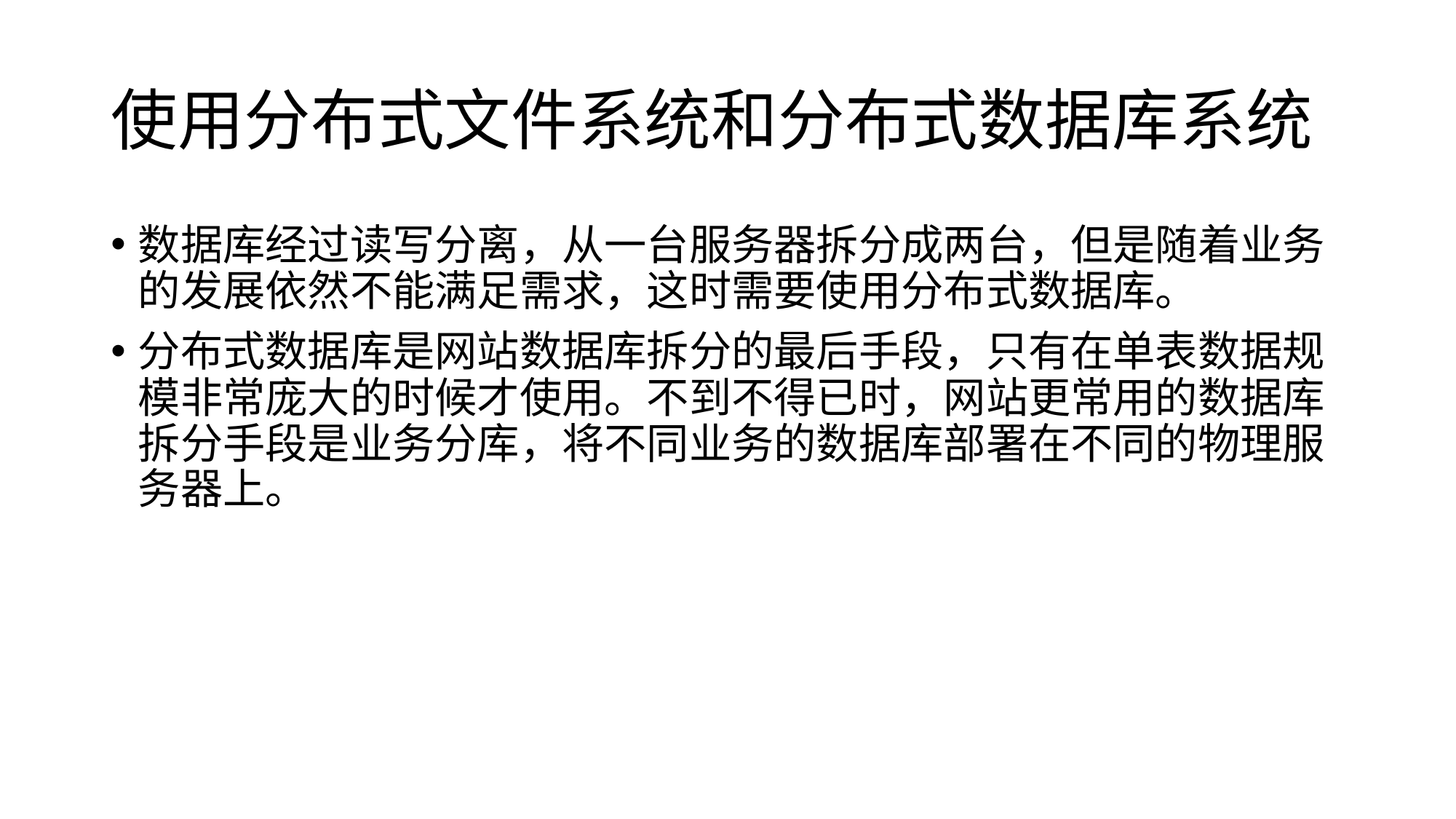

# 使用分布式文件系统和分布式数据库系统
数据库经过读写分离，从一台服务器拆分成两台，但是随着业务的发展依然不能满足需求，这时需要使用分布式数据库。
分布式数据库是网站数据库拆分的最后手段，只有在单表数据规模非常庞大的时候才使用。不到不得已时，网站更常用的数据库拆分手段是业务分库，将不同业务的数据库部署在不同的物理服务器上。